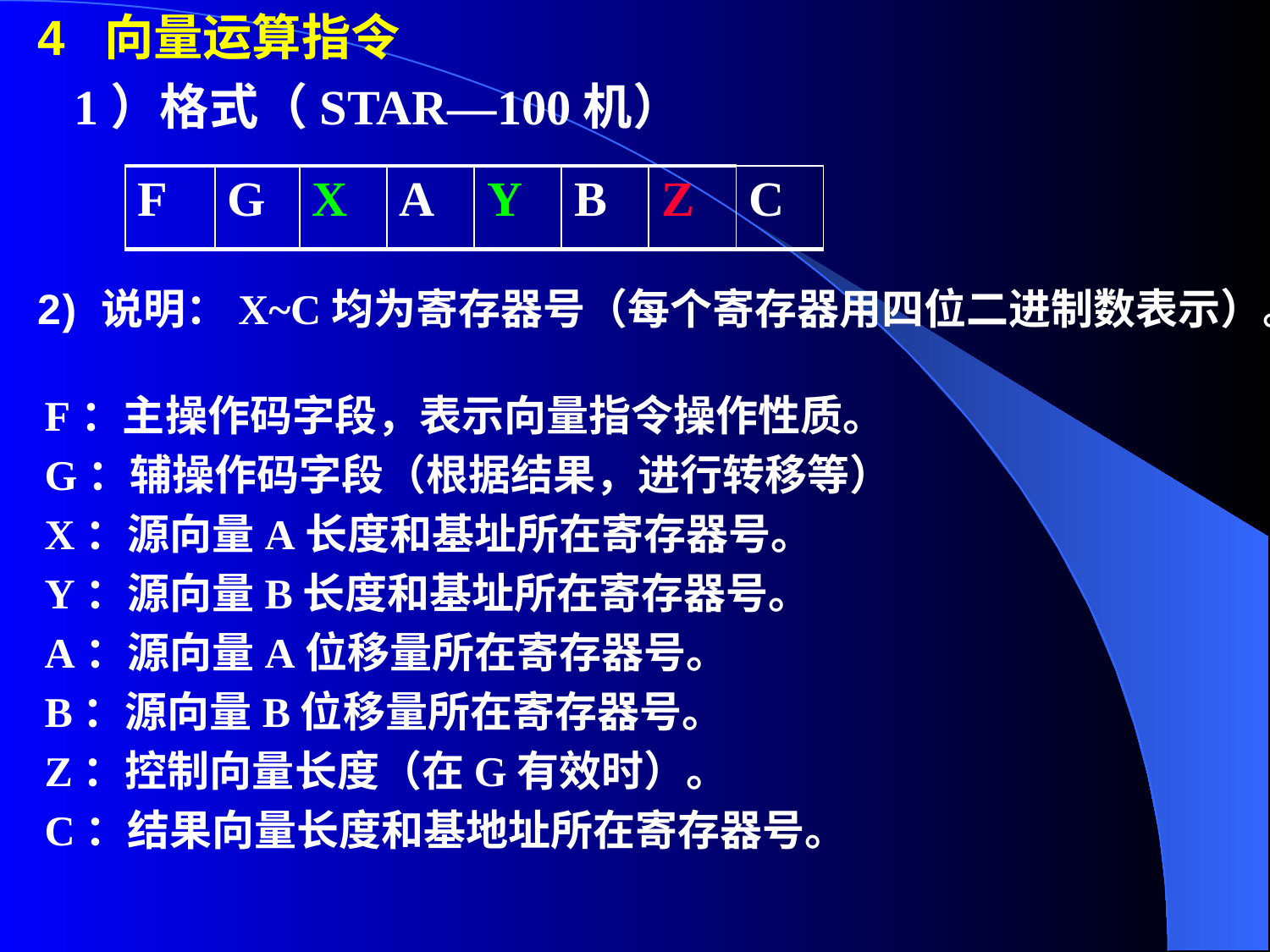

4  向量运算指令
   1）格式（STAR—100机）

| F | G | X | A | Y | B | Z | C |
| --- | --- | --- | --- | --- | --- | --- | --- |
说明：X~C均为寄存器号（每个寄存器用四位二进制数表示）。
F：主操作码字段，表示向量指令操作性质。
G：辅操作码字段（根据结果，进行转移等）
X：源向量A长度和基址所在寄存器号。
Y：源向量B长度和基址所在寄存器号。
A：源向量A位移量所在寄存器号。
B：源向量B位移量所在寄存器号。
Z：控制向量长度（在G有效时）。
C：结果向量长度和基地址所在寄存器号。
14